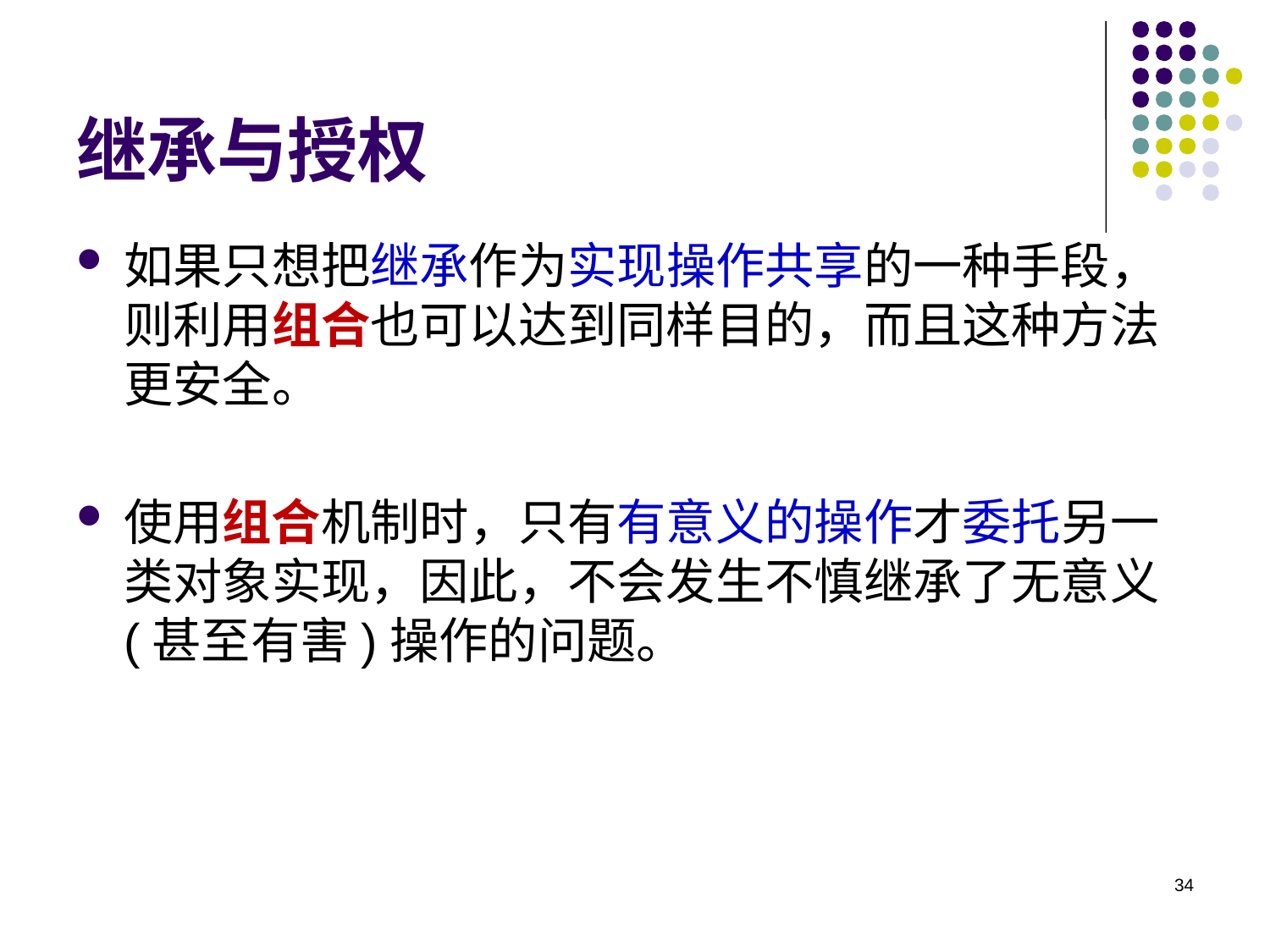

# 继承与授权
如果只想把继承作为实现操作共享的一种手段，则利用组合也可以达到同样目的，而且这种方法更安全。

使用组合机制时，只有有意义的操作才委托另一类对象实现，因此，不会发生不慎继承了无意义(甚至有害)操作的问题。

34